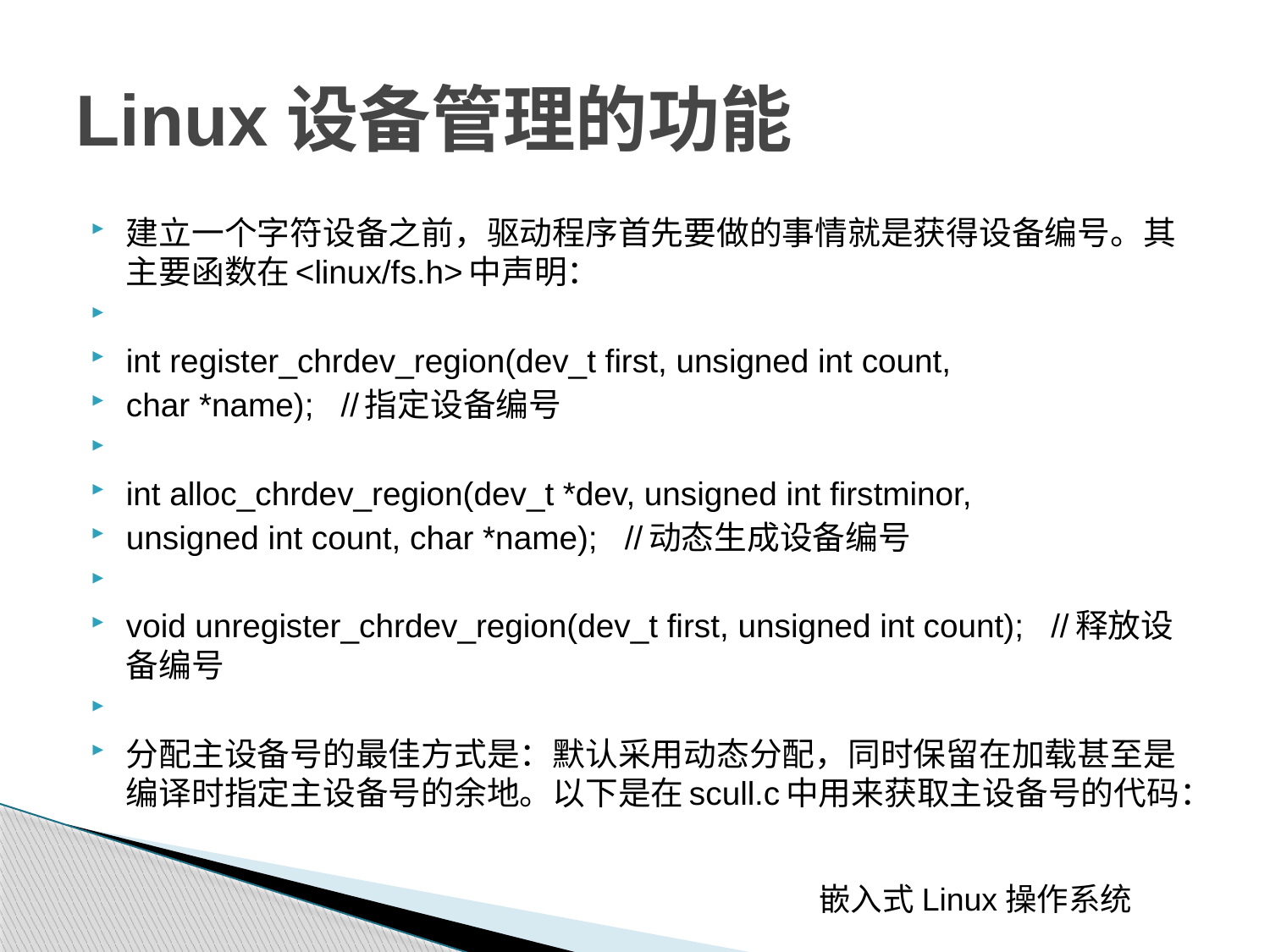

# Linux设备管理的功能
建立一个字符设备之前，驱动程序首先要做的事情就是获得设备编号。其主要函数在<linux/fs.h>中声明：

int register_chrdev_region(dev_t first, unsigned int count,
char *name);   //指定设备编号

int alloc_chrdev_region(dev_t *dev, unsigned int firstminor,
unsigned int count, char *name);   //动态生成设备编号

void unregister_chrdev_region(dev_t first, unsigned int count);   //释放设备编号

分配主设备号的最佳方式是：默认采用动态分配，同时保留在加载甚至是编译时指定主设备号的余地。以下是在scull.c中用来获取主设备号的代码：

         嵌入式Linux操作系统